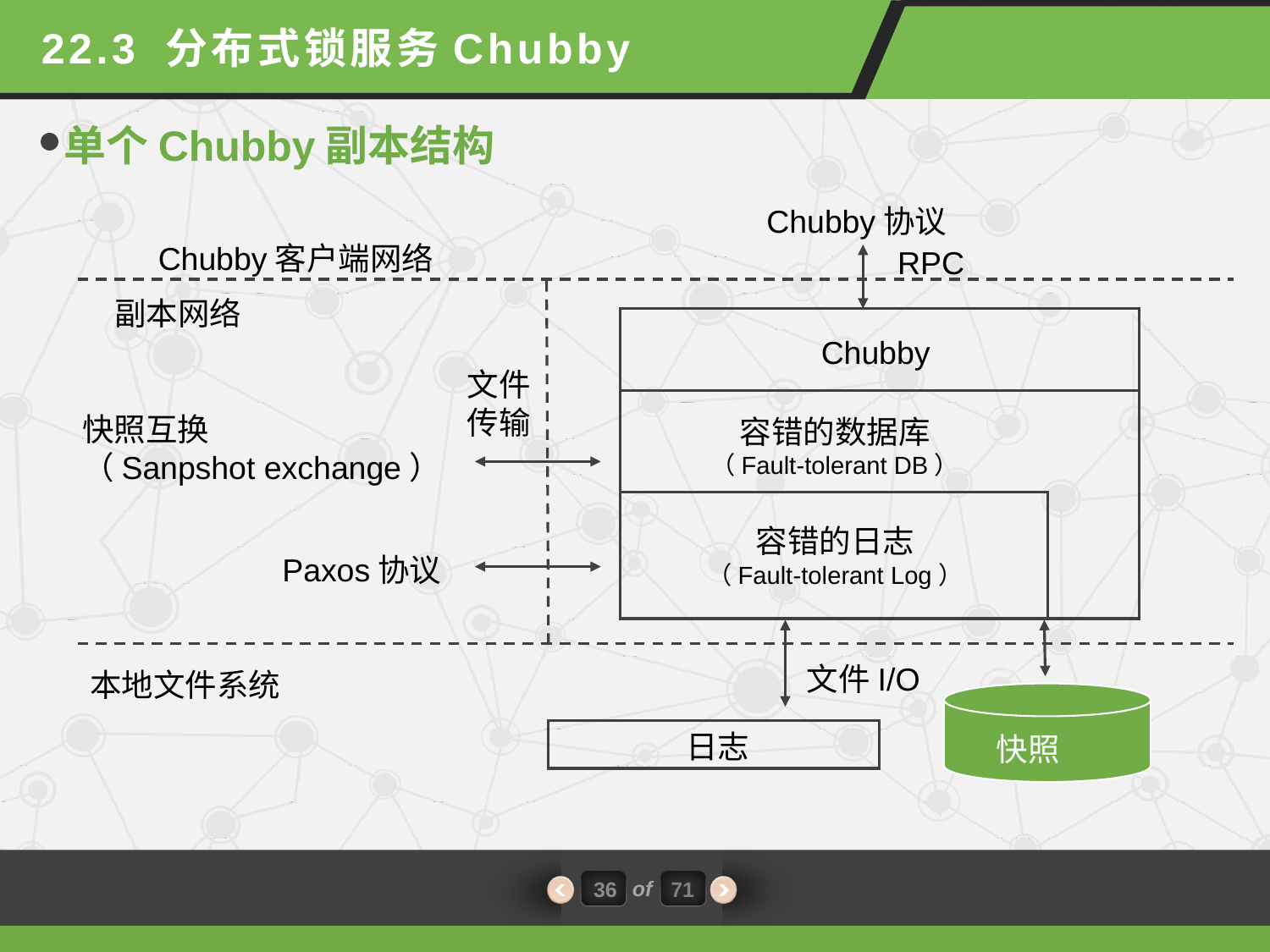

22.3 分布式锁服务Chubby
单个Chubby副本结构

Chubby协议
Chubby客户端网络
RPC
副本网络

Chubby
文件
传输
快照互换
（Sanpshot exchange）
容错的数据库
（Fault-tolerant DB）

容错的日志
（Fault-tolerant Log）
Paxos协议
文件I/O
本地文件系统

日志
快照
36